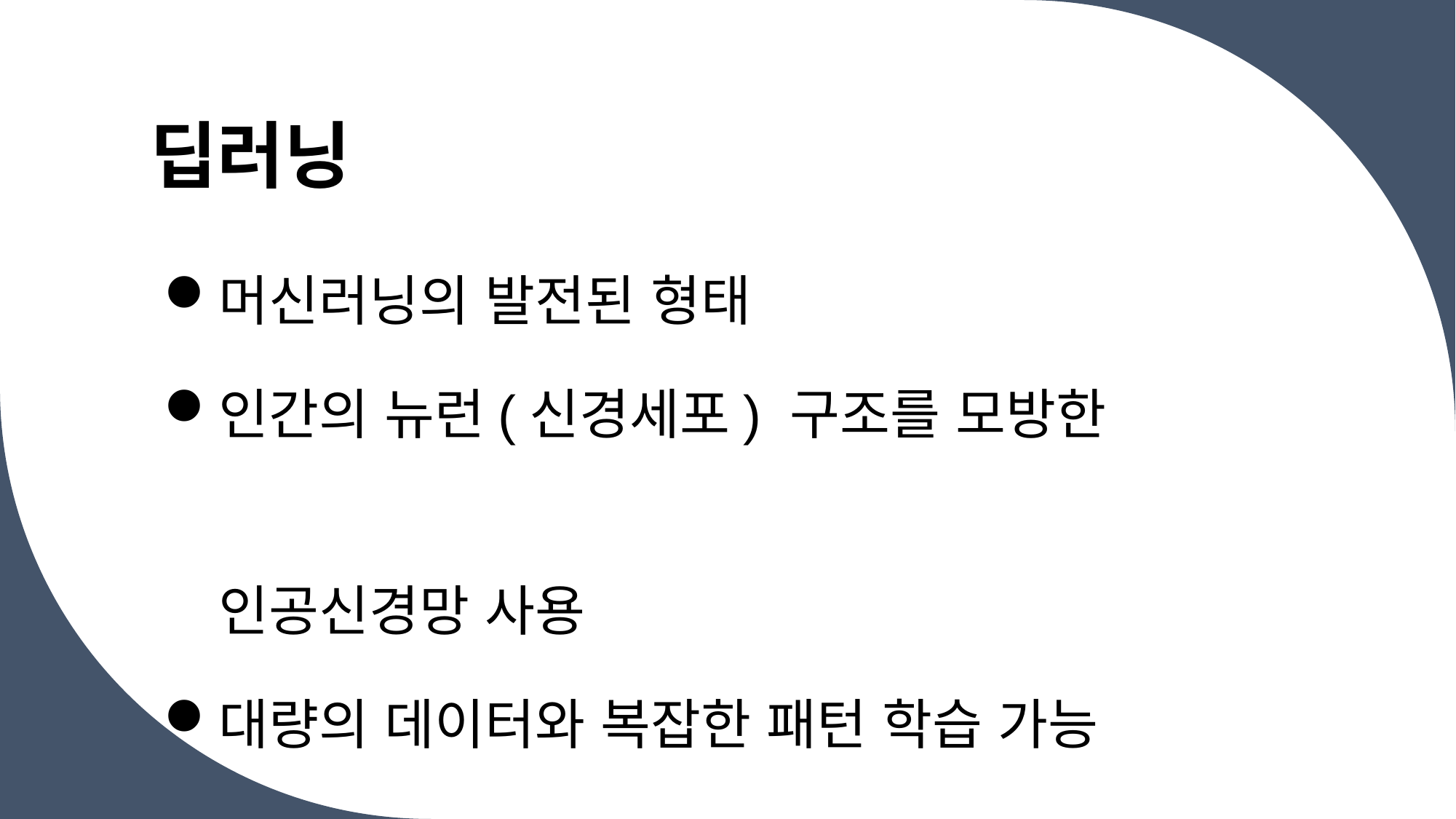

# 딥러닝
머신러닝의 발전된 형태
인간의 뉴런(신경세포) 구조를 모방한
인공신경망 사용
대량의 데이터와 복잡한 패턴 학습 가능